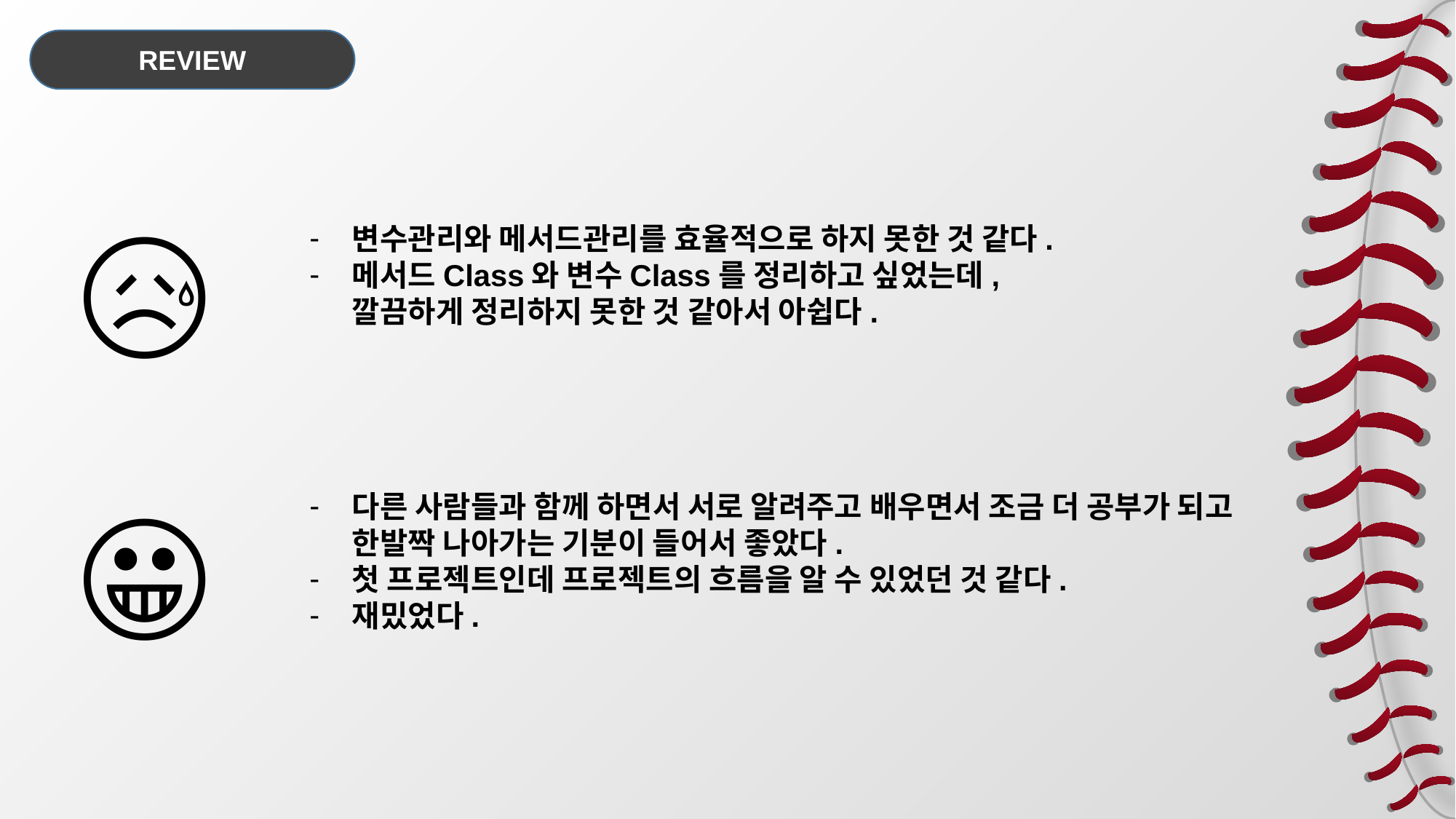

REVIEW
😥

변수관리와 메서드관리를 효율적으로 하지 못한 것 같다.
메서드Class와 변수Class를 정리하고 싶었는데,
깔끔하게 정리하지 못한 것 같아서 아쉽다.

😀
다른 사람들과 함께 하면서 서로 알려주고 배우면서 조금 더 공부가 되고 한발짝 나아가는 기분이 들어서 좋았다.
첫 프로젝트인데 프로젝트의 흐름을 알 수 있었던 것 같다.
재밌었다.